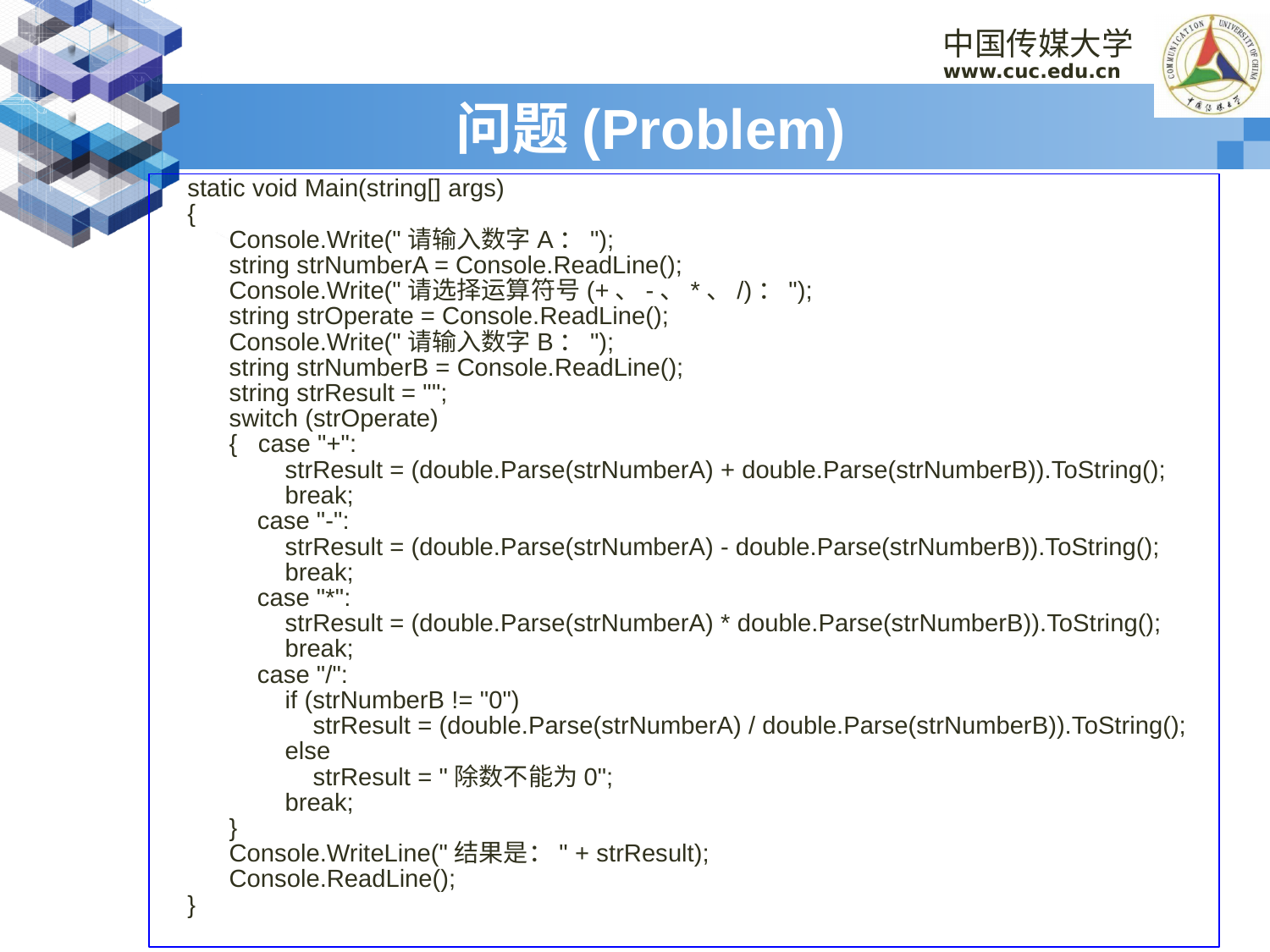

# 问题(Problem)
          static void Main(string[] args)
          {
                Console.Write("请输入数字A：");
                string strNumberA = Console.ReadLine();
                Console.Write("请选择运算符号(+、-、*、/)：");
                string strOperate = Console.ReadLine();
                Console.Write("请输入数字B：");
                string strNumberB = Console.ReadLine();
                string strResult = "";
                switch (strOperate)
                {   case "+":
                        strResult = (double.Parse(strNumberA) + double.Parse(strNumberB)).ToString();
                        break;
                    case "-":
                        strResult = (double.Parse(strNumberA) - double.Parse(strNumberB)).ToString();
                        break;
                    case "*":
                        strResult = (double.Parse(strNumberA) * double.Parse(strNumberB)).ToString();
                        break;
                    case "/":
                        if (strNumberB != "0")
                            strResult = (double.Parse(strNumberA) / double.Parse(strNumberB)).ToString();
                        else
                            strResult = "除数不能为0";
                        break;
                }
                Console.WriteLine("结果是：" + strResult);
                Console.ReadLine();
          }